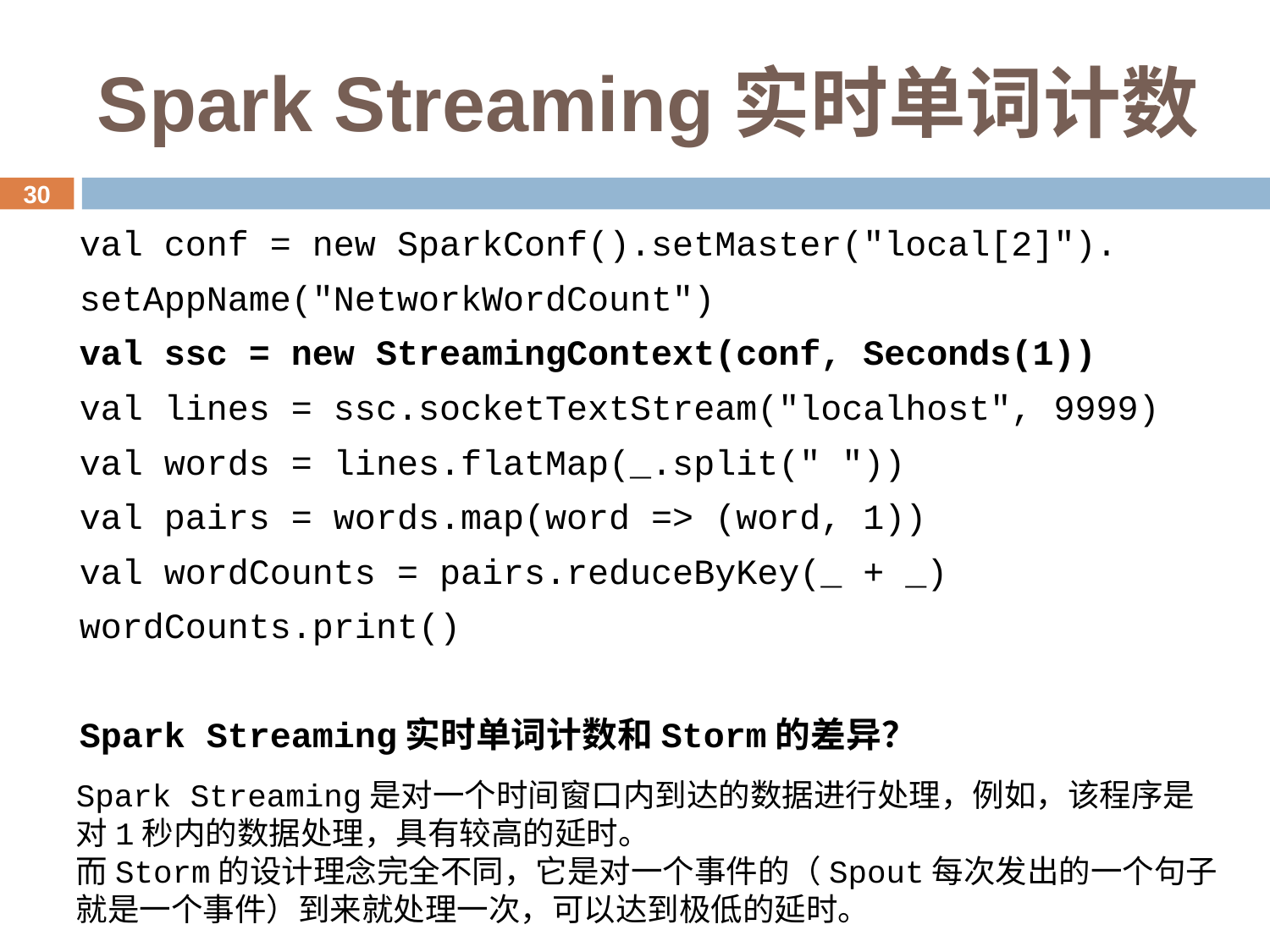

Spark Streaming实时单词计数
30
val conf = new SparkConf().setMaster("local[2]").
setAppName("NetworkWordCount")
val ssc = new StreamingContext(conf, Seconds(1))
val lines = ssc.socketTextStream("localhost", 9999)
val words = lines.flatMap(_.split(" "))
val pairs = words.map(word => (word, 1))
val wordCounts = pairs.reduceByKey(_ + _)
wordCounts.print()

Spark Streaming实时单词计数和Storm的差异？
Spark Streaming是对一个时间窗口内到达的数据进行处理，例如，该程序是对1秒内的数据处理，具有较高的延时。
而Storm的设计理念完全不同，它是对一个事件的（Spout每次发出的一个句子就是一个事件）到来就处理一次，可以达到极低的延时。